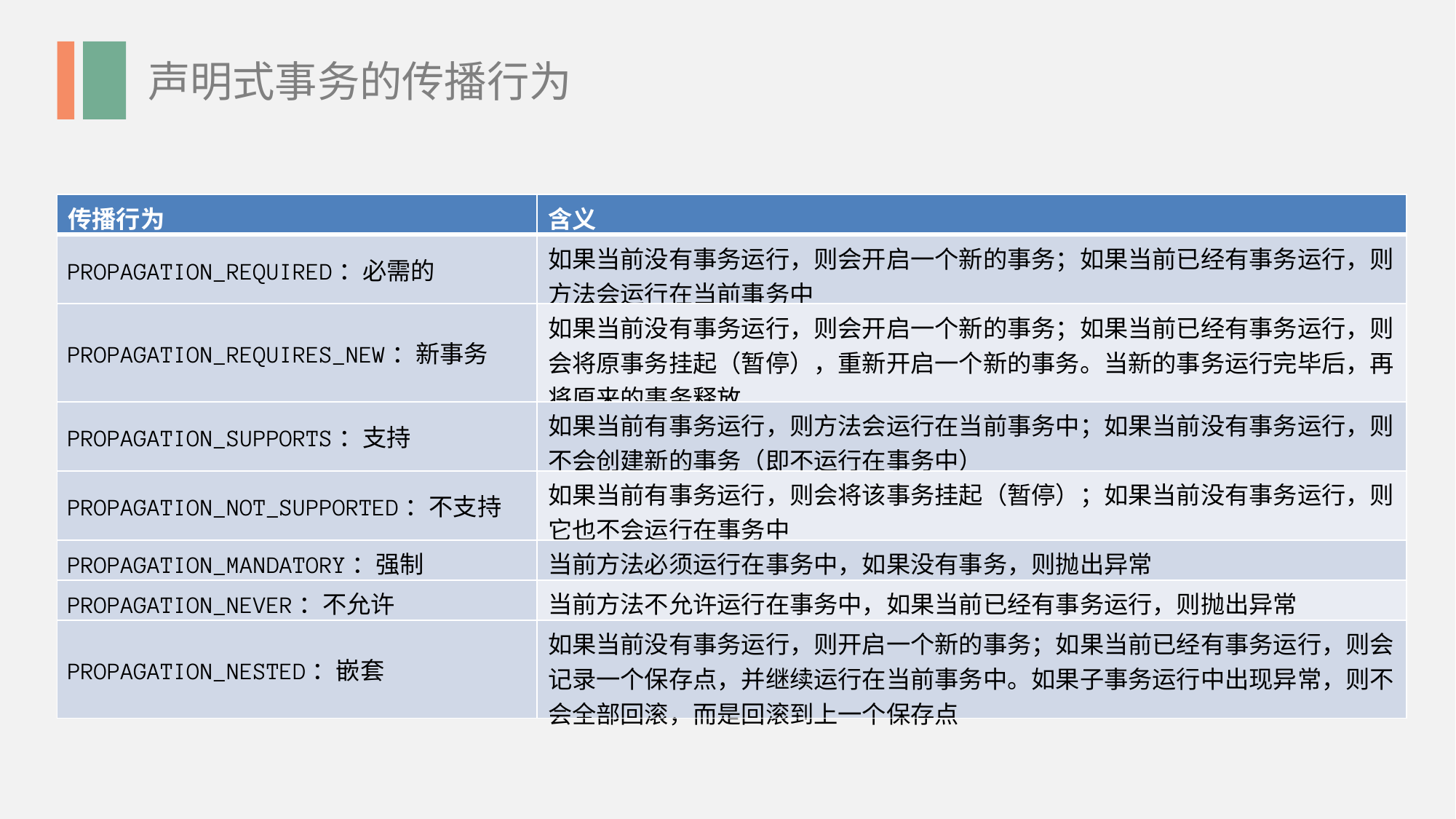

声明式事务的传播行为
| 传播行为 | 含义 |
| --- | --- |
| PROPAGATION\_REQUIRED：必需的 | 如果当前没有事务运行，则会开启一个新的事务；如果当前已经有事务运行，则方法会运行在当前事务中 |
| PROPAGATION\_REQUIRES\_NEW：新事务 | 如果当前没有事务运行，则会开启一个新的事务；如果当前已经有事务运行，则会将原事务挂起（暂停），重新开启一个新的事务。当新的事务运行完毕后，再将原来的事务释放 |
| PROPAGATION\_SUPPORTS：支持 | 如果当前有事务运行，则方法会运行在当前事务中；如果当前没有事务运行，则不会创建新的事务（即不运行在事务中） |
| PROPAGATION\_NOT\_SUPPORTED：不支持 | 如果当前有事务运行，则会将该事务挂起（暂停）；如果当前没有事务运行，则它也不会运行在事务中 |
| PROPAGATION\_MANDATORY：强制 | 当前方法必须运行在事务中，如果没有事务，则抛出异常 |
| PROPAGATION\_NEVER：不允许 | 当前方法不允许运行在事务中，如果当前已经有事务运行，则抛出异常 |
| PROPAGATION\_NESTED：嵌套 | 如果当前没有事务运行，则开启一个新的事务；如果当前已经有事务运行，则会记录一个保存点，并继续运行在当前事务中。如果子事务运行中出现异常，则不会全部回滚，而是回滚到上一个保存点 |